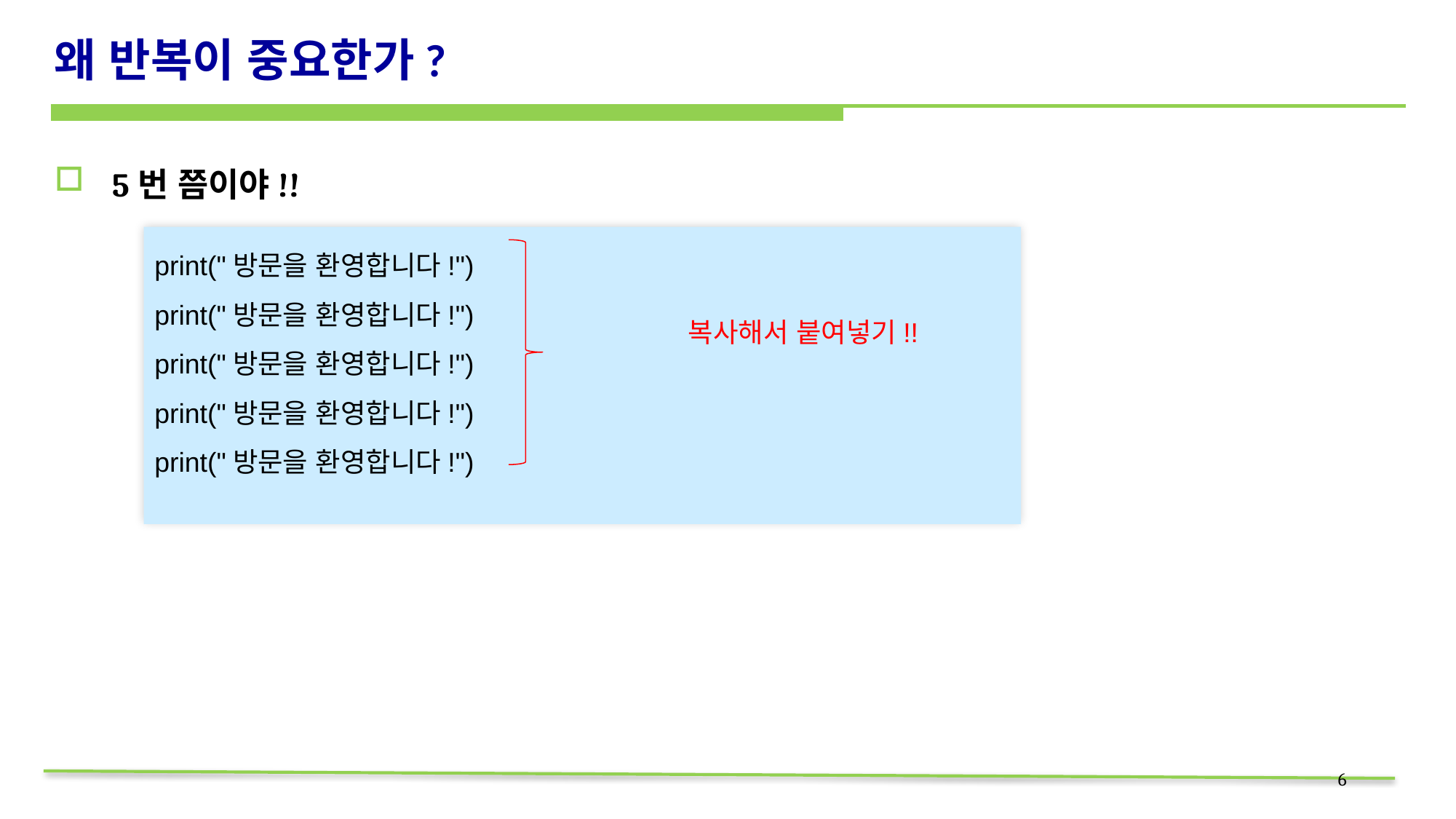

# 왜 반복이 중요한가?
5번 쯤이야!!
print("방문을 환영합니다!")
print("방문을 환영합니다!")
print("방문을 환영합니다!")
print("방문을 환영합니다!")
print("방문을 환영합니다!")

복사해서 붙여넣기!!
6